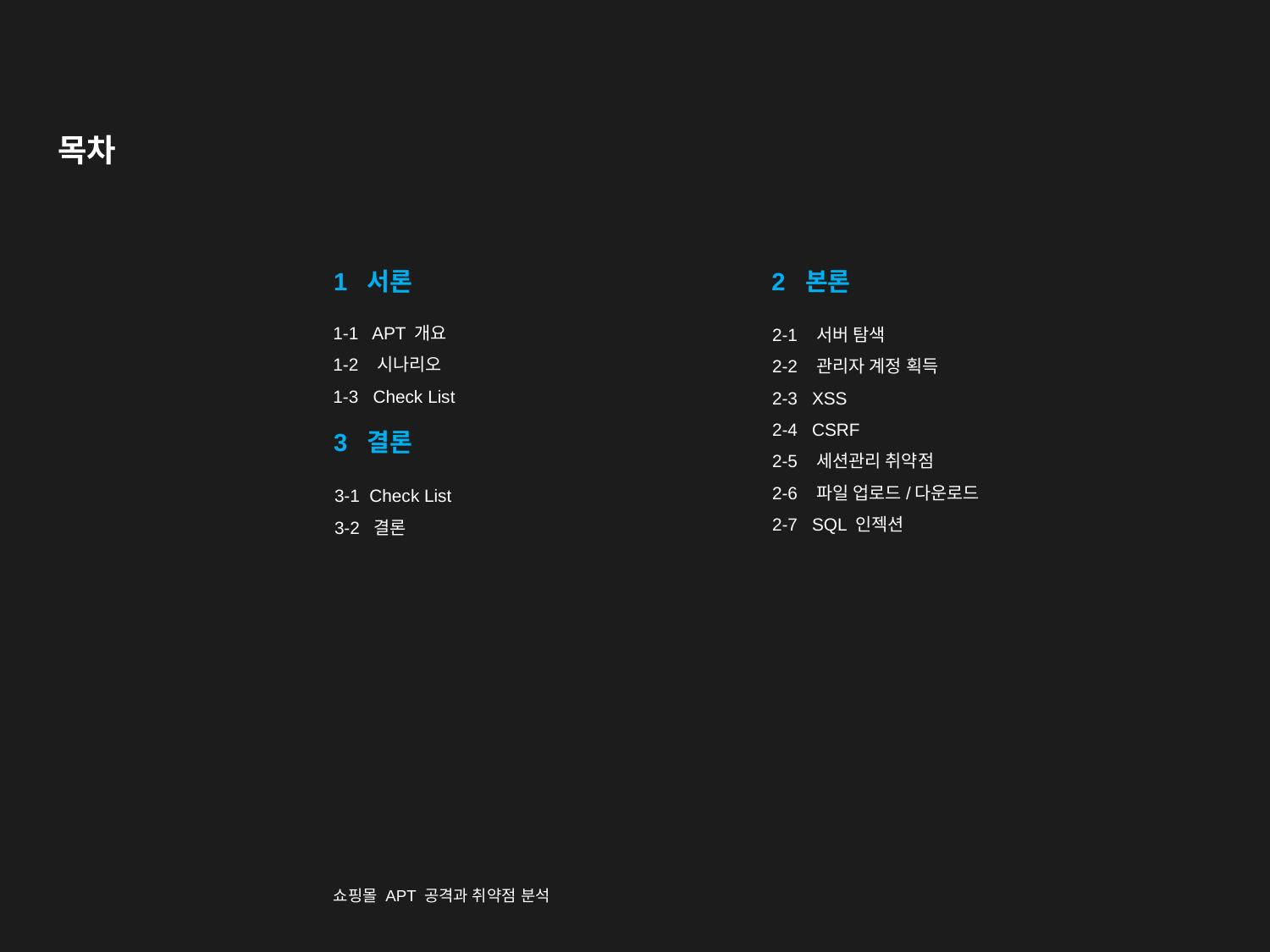

# 목차
2  본론
2-1   서버 탐색
2-2   관리자 계정 획득
2-3   XSS
2-4   CSRF
2-5   세션관리 취약점
2-6   파일 업로드/다운로드
2-7   SQL 인젝션
1  서론
1-1   APT 개요
1-2   시나리오
1-3   Check List
3  결론
3-1  Check List
3-2  결론
쇼핑몰 APT 공격과 취약점 분석